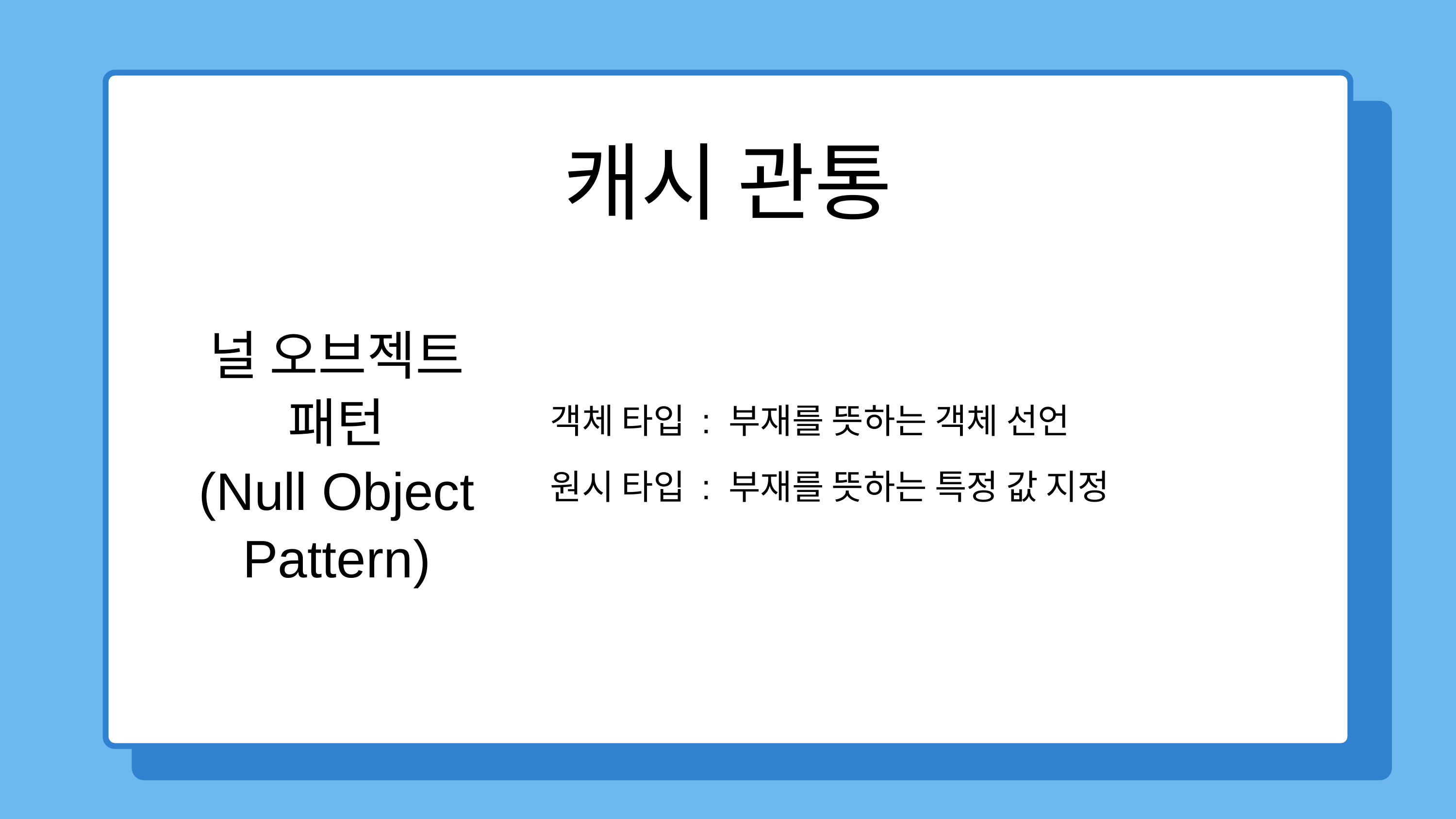

캐시 관통
널 오브젝트 패턴
(Null Object Pattern)
객체 타입 : 부재를 뜻하는 객체 선언
원시 타입 : 부재를 뜻하는 특정 값 지정